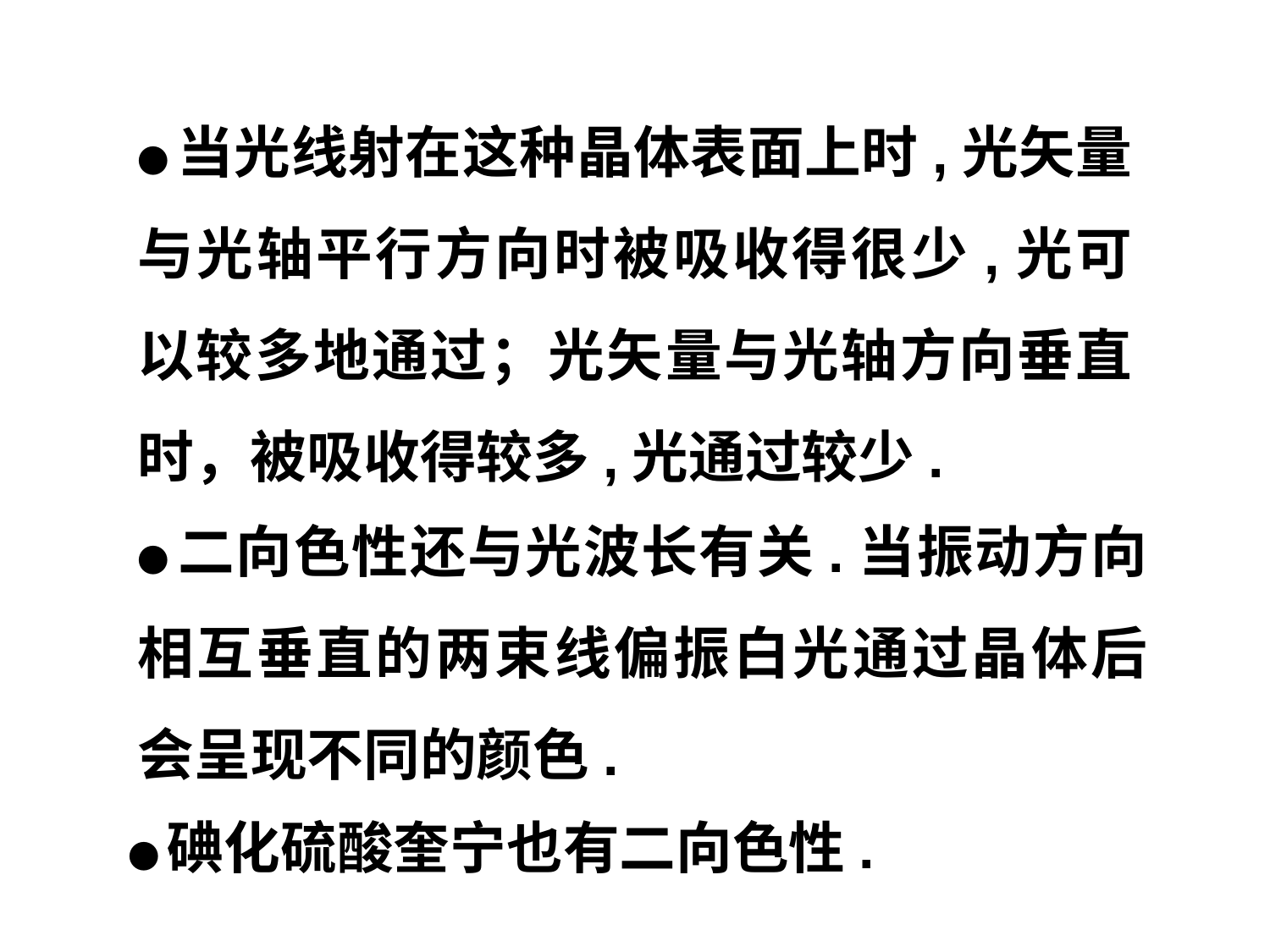

●当光线射在这种晶体表面上时,光矢量与光轴平行方向时被吸收得很少,光可以较多地通过；光矢量与光轴方向垂直时，被吸收得较多,光通过较少.
●二向色性还与光波长有关.当振动方向相互垂直的两束线偏振白光通过晶体后会呈现不同的颜色.
●碘化硫酸奎宁也有二向色性.